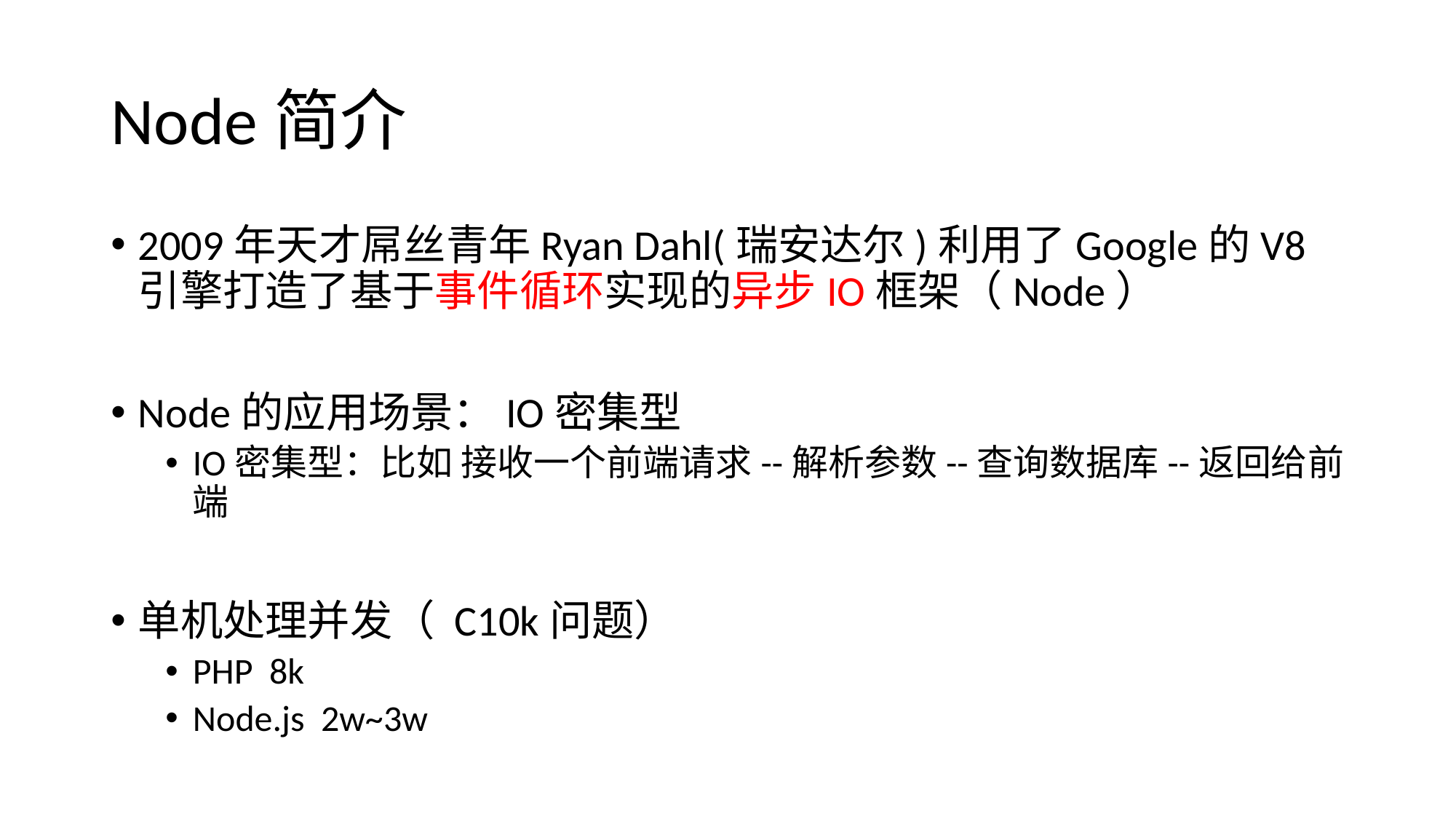

# Node简介
2009年天才屌丝青年Ryan Dahl(瑞安达尔)利用了Google的V8引擎打造了基于事件循环实现的异步IO框架（Node）

Node的应用场景：IO密集型
IO密集型：比如 接收一个前端请求--解析参数--查询数据库--返回给前端

单机处理并发（ C10k问题）
PHP  8k
Node.js  2w~3w